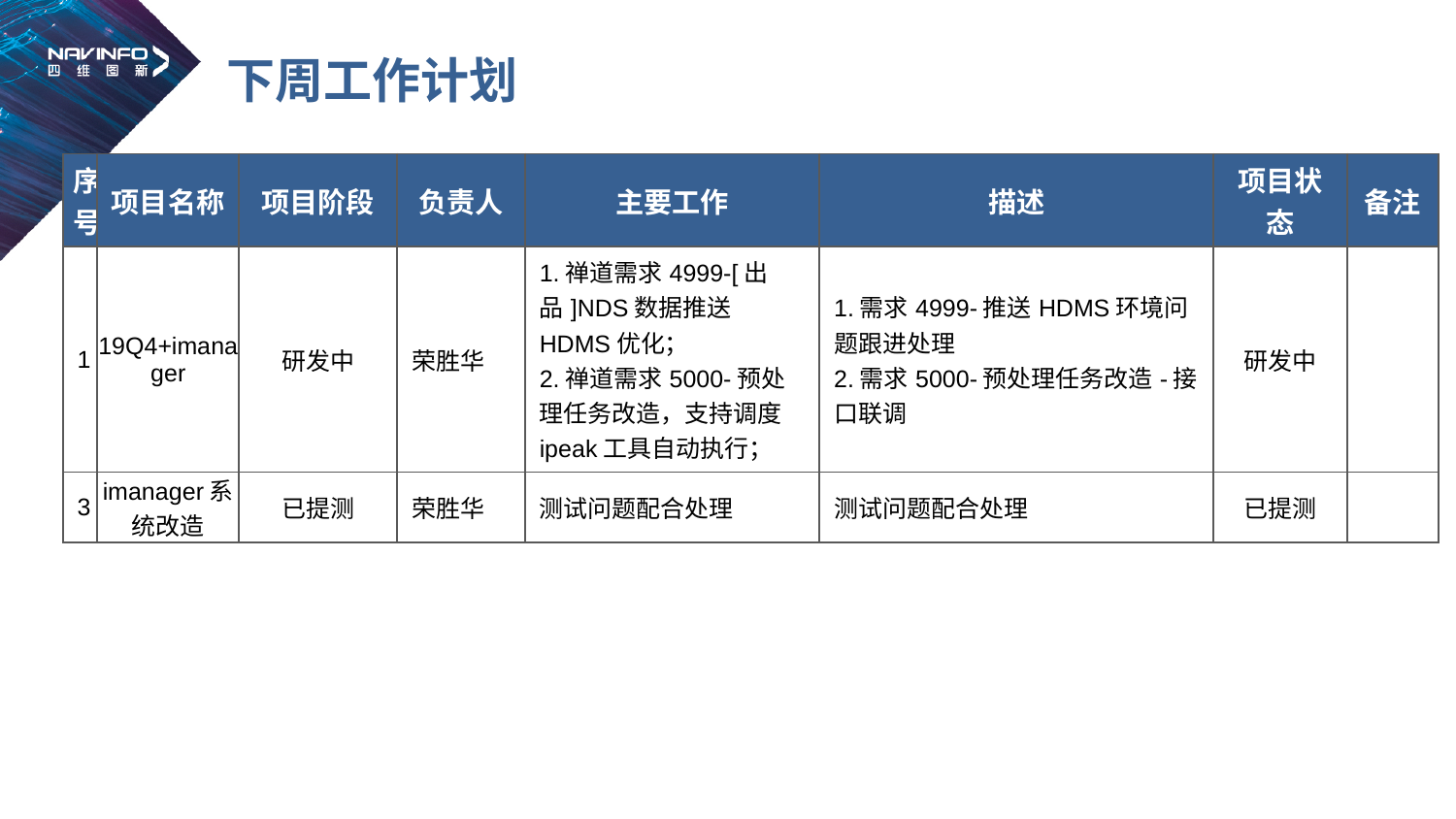

# 下周工作计划
| 序号 | 项目名称 | 项目阶段 | 负责人 | 主要工作 | 描述 | 项目状态 | 备注 |
| --- | --- | --- | --- | --- | --- | --- | --- |
| 1 | 19Q4+imanager | 研发中 | 荣胜华 | 1.禅道需求4999-[出品]NDS数据推送HDMS优化； 2.禅道需求5000-预处理任务改造，支持调度ipeak工具自动执行； | 1.需求4999-推送HDMS环境问题跟进处理 2.需求5000-预处理任务改造-接口联调 | 研发中 |  |
| 3 | imanager系统改造 | 已提测 | 荣胜华 | 测试问题配合处理 | 测试问题配合处理 | 已提测 |  |